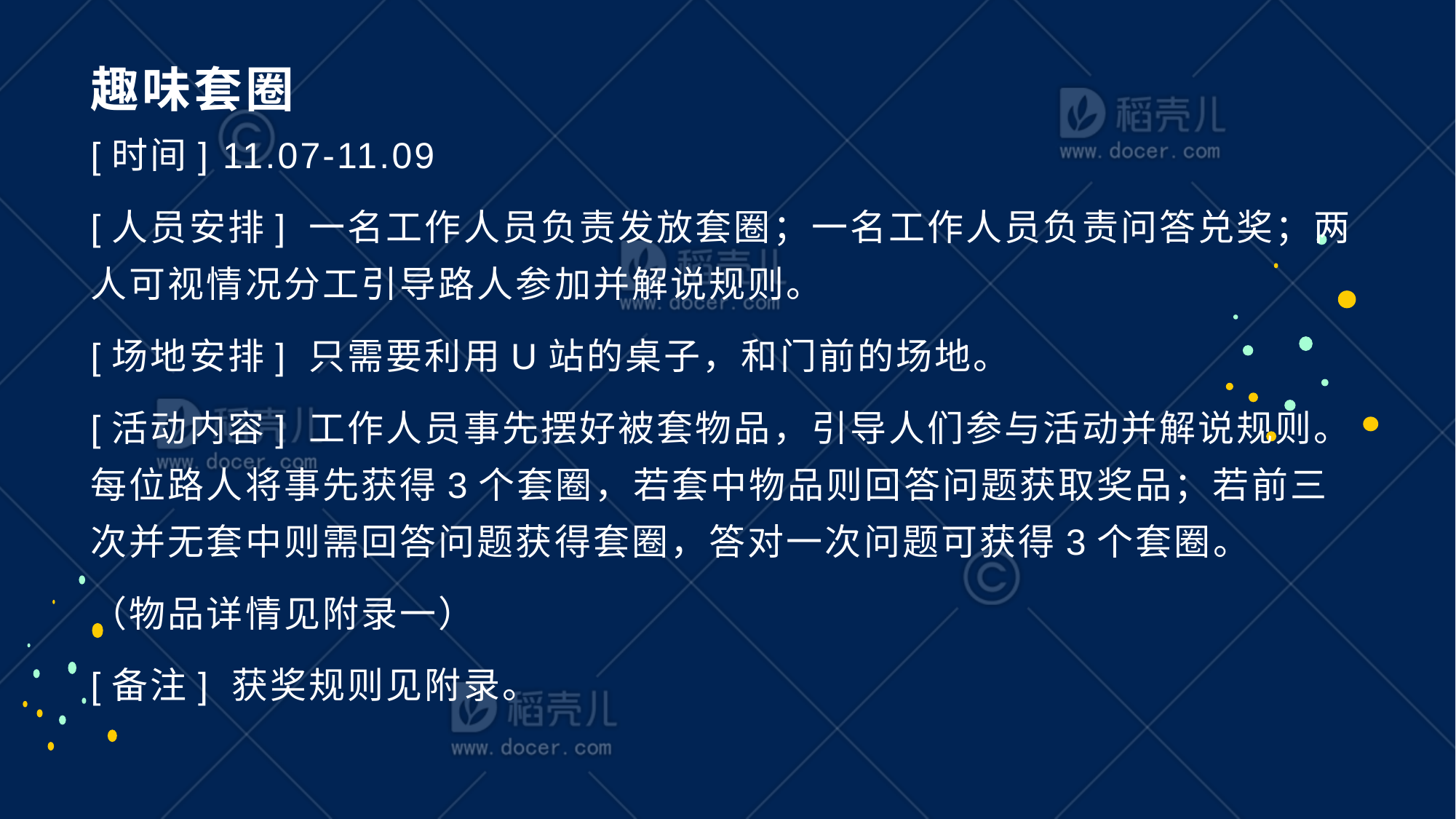

# 趣味套圈
[时间] 11.07-11.09
[人员安排] 一名工作人员负责发放套圈；一名工作人员负责问答兑奖；两人可视情况分工引导路人参加并解说规则。
[场地安排] 只需要利用U站的桌子，和门前的场地。
[活动内容] 工作人员事先摆好被套物品，引导人们参与活动并解说规则。每位路人将事先获得3个套圈，若套中物品则回答问题获取奖品；若前三次并无套中则需回答问题获得套圈，答对一次问题可获得3个套圈。
（物品详情见附录一）
[备注] 获奖规则见附录。